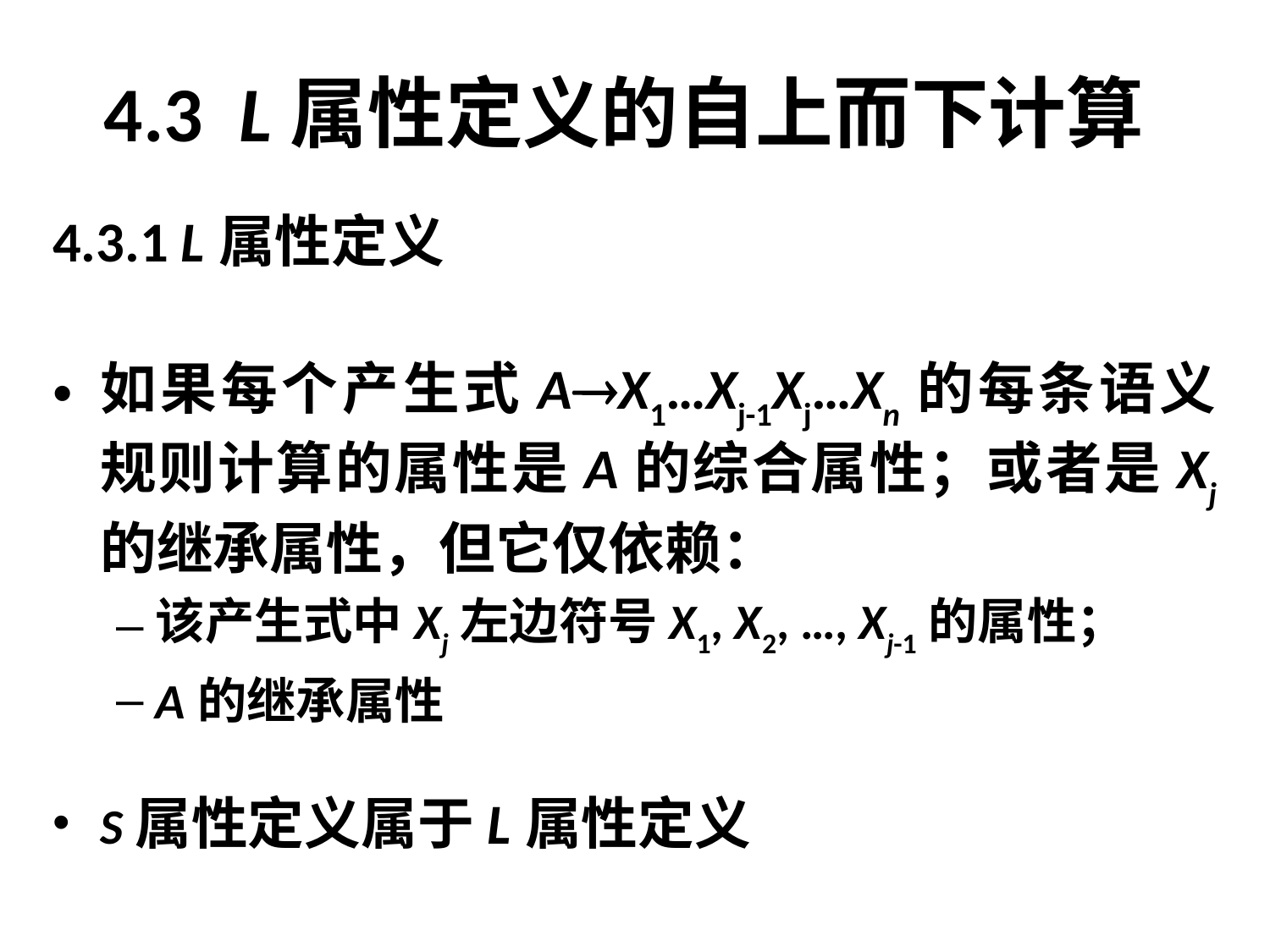

# 4.3  L属性定义的自上而下计算
4.3.1 L属性定义

如果每个产生式A→X1…Xj-1Xj…Xn的每条语义规则计算的属性是A的综合属性；或者是Xj 的继承属性，但它仅依赖：
该产生式中Xj左边符号X1, X2, …, Xj-1的属性；
A的继承属性

S属性定义属于L属性定义